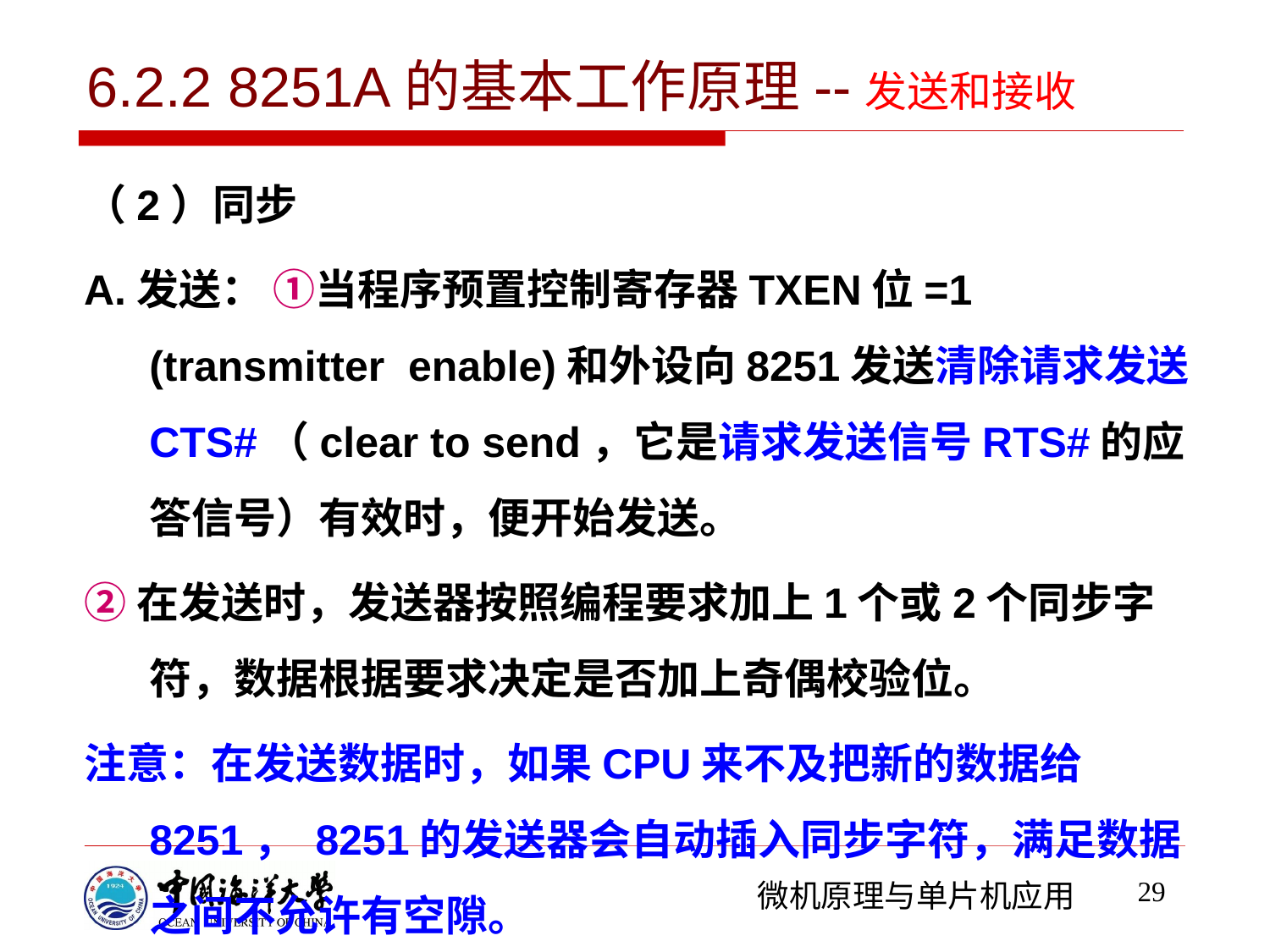

6.2.2 8251A的基本工作原理--发送和接收
（2）同步
A.发送： ①当程序预置控制寄存器TXEN位=1 (transmitter  enable)和外设向8251发送清除请求发送CTS#（clear to send，它是请求发送信号RTS#的应答信号）有效时，便开始发送。
②在发送时，发送器按照编程要求加上1个或2个同步字符，数据根据要求决定是否加上奇偶校验位。
注意：在发送数据时，如果CPU来不及把新的数据给8251， 8251的发送器会自动插入同步字符，满足数据之间不允许有空隙。
29